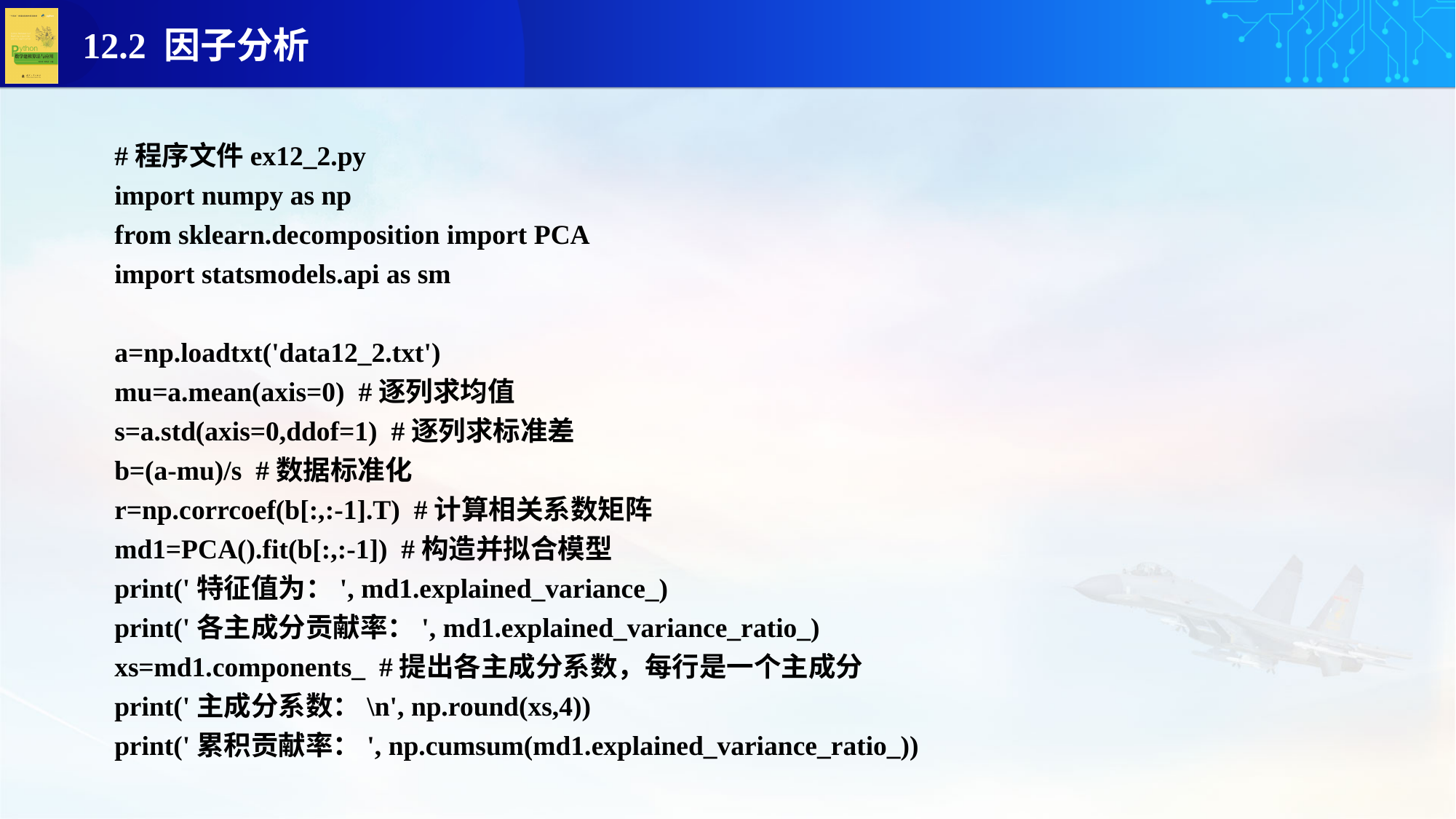

#程序文件ex12_2.py
import numpy as np
from sklearn.decomposition import PCA
import statsmodels.api as sm

a=np.loadtxt('data12_2.txt')
mu=a.mean(axis=0)  #逐列求均值
s=a.std(axis=0,ddof=1)  #逐列求标准差
b=(a-mu)/s  #数据标准化
r=np.corrcoef(b[:,:-1].T)  #计算相关系数矩阵
md1=PCA().fit(b[:,:-1])  #构造并拟合模型
print('特征值为：', md1.explained_variance_)
print('各主成分贡献率：', md1.explained_variance_ratio_)
xs=md1.components_  #提出各主成分系数，每行是一个主成分
print('主成分系数：\n', np.round(xs,4))
print('累积贡献率：', np.cumsum(md1.explained_variance_ratio_))